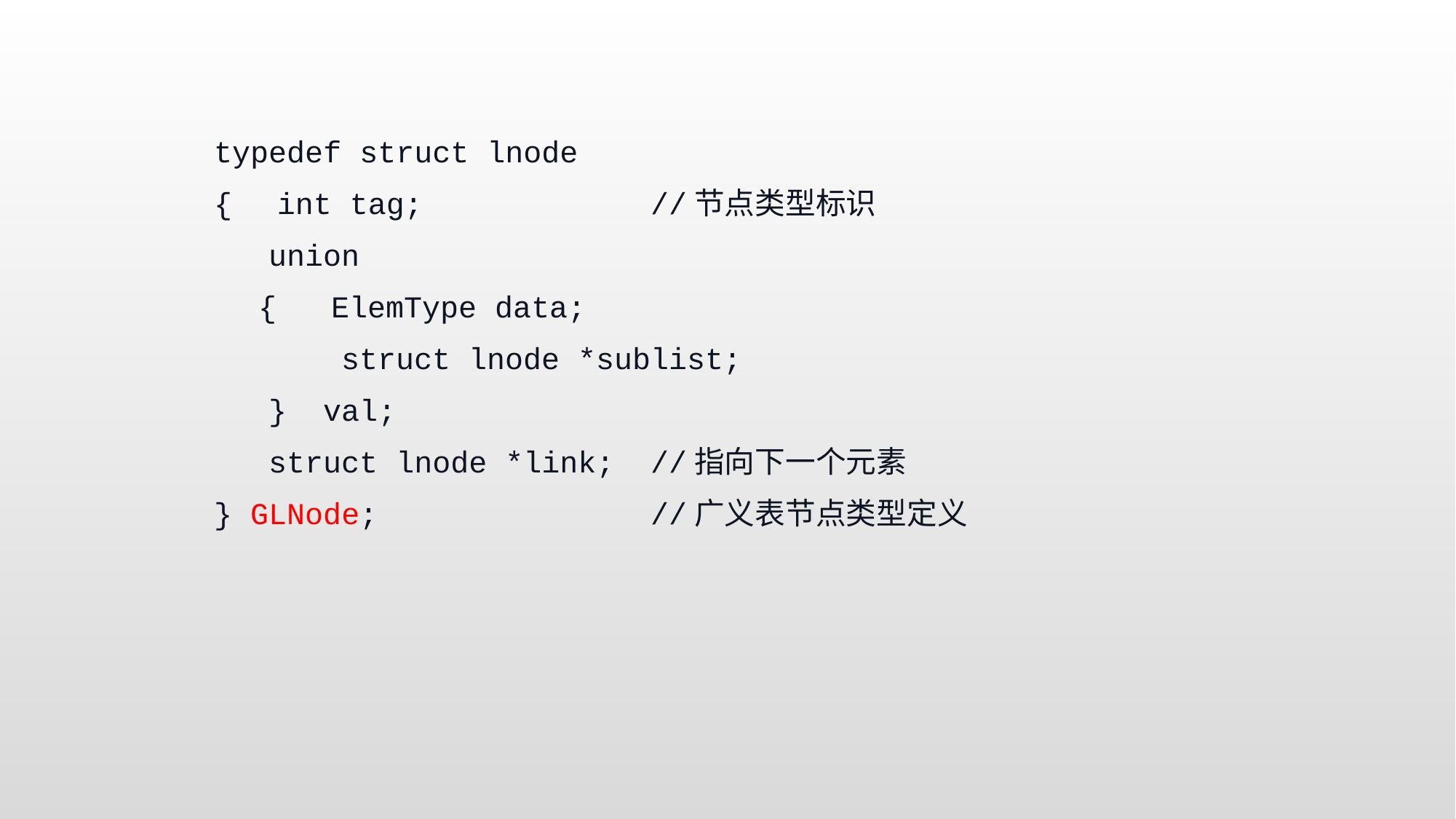

typedef struct lnode
{　int tag;		    	//节点类型标识
   union
　 {   ElemType data;
       struct lnode *sublist;
   }  val;
   struct lnode *link;	//指向下一个元素
} GLNode;			//广义表节点类型定义